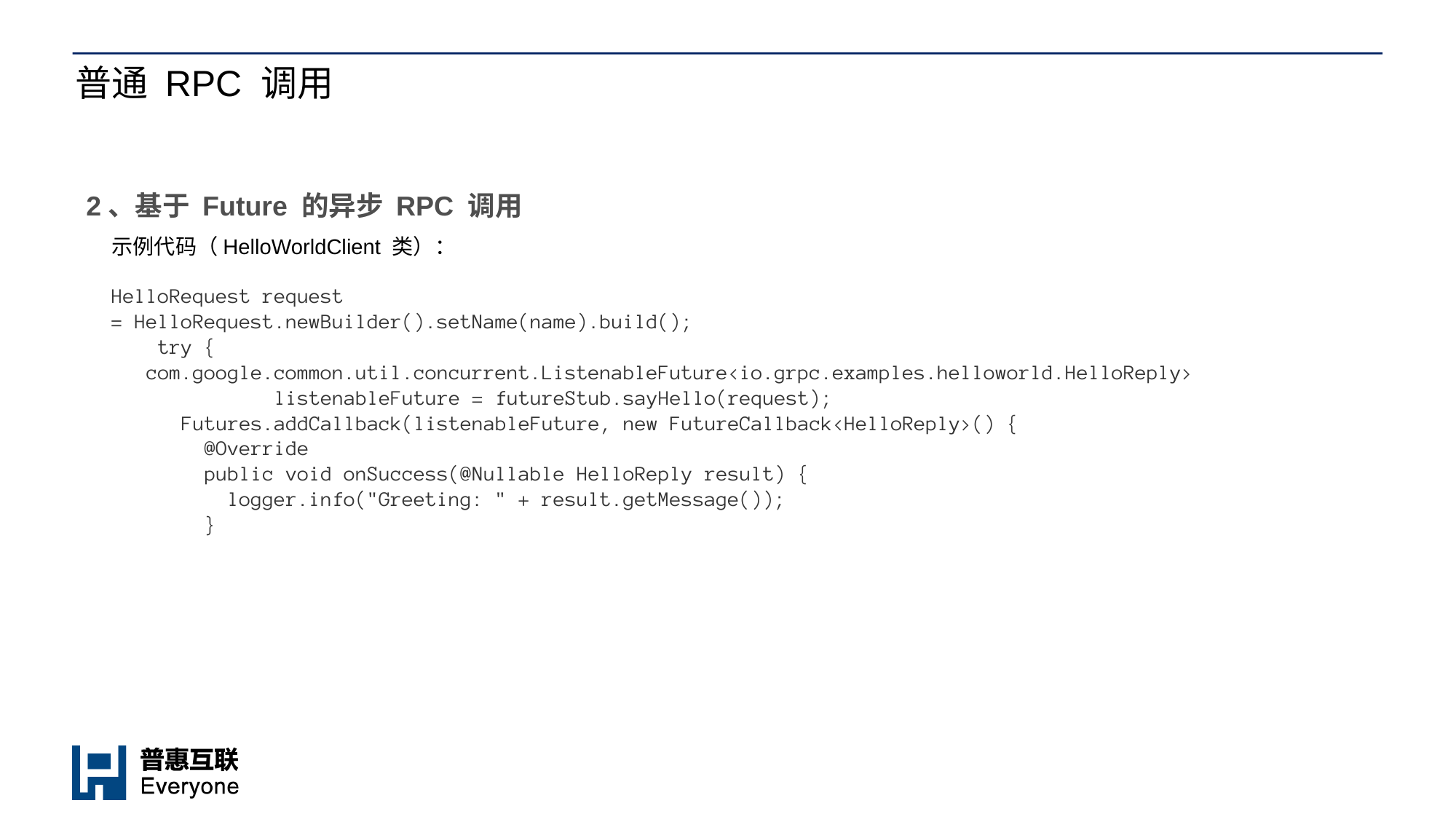

# 普通 RPC 调用
2、基于 Future 的异步 RPC 调用

示例代码（HelloWorldClient 类）：

HelloRequest request
= HelloRequest.newBuilder().setName(name).build();
    try {
   com.google.common.util.concurrent.ListenableFuture<io.grpc.examples.helloworld.HelloReply>
              listenableFuture = futureStub.sayHello(request);
      Futures.addCallback(listenableFuture, new FutureCallback<HelloReply>() {
        @Override
        public void onSuccess(@Nullable HelloReply result) {
          logger.info("Greeting: " + result.getMessage());
        }